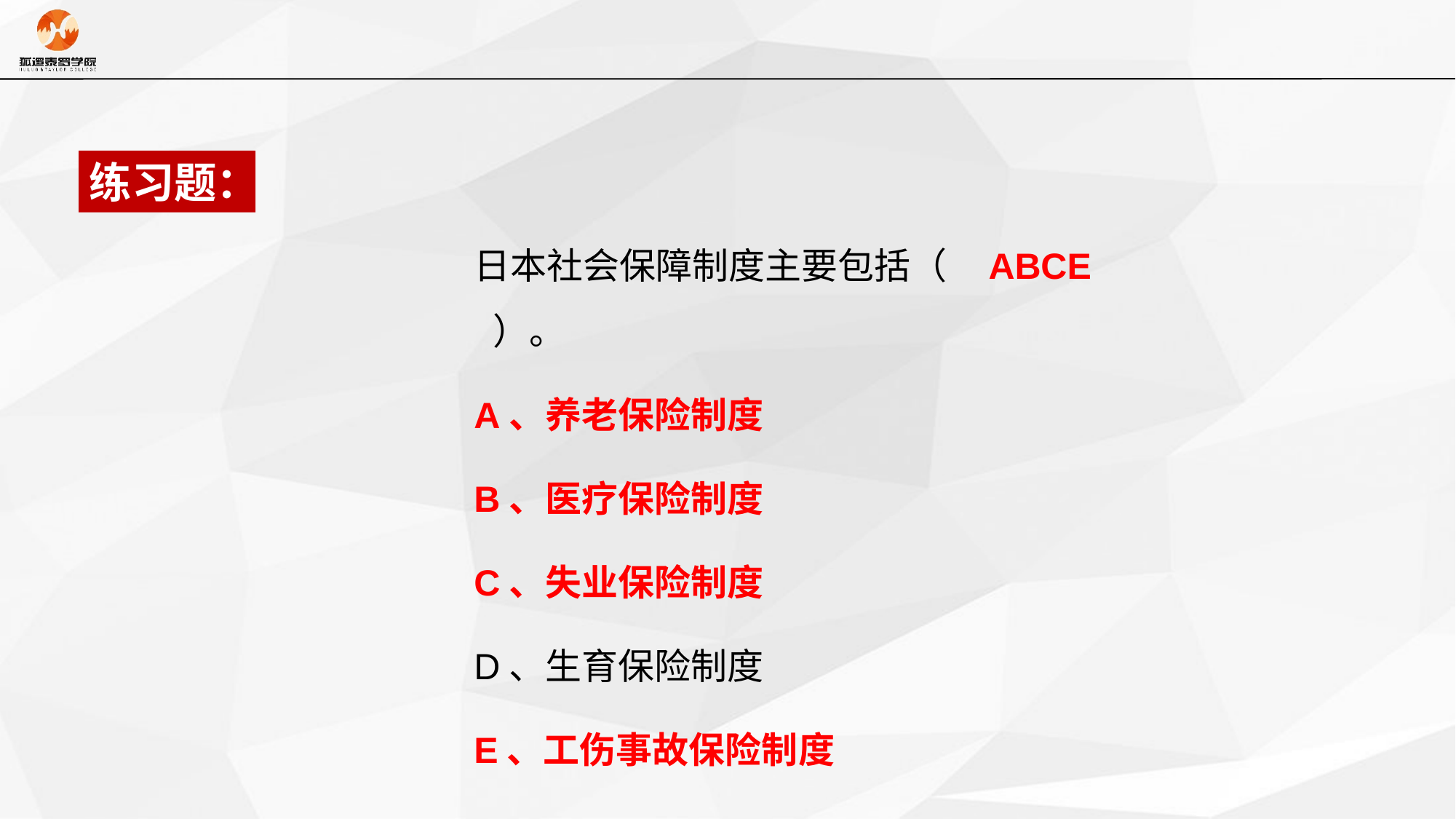

练习题：
日本社会保障制度主要包括（    ABCE   ）。
A、养老保险制度
B、医疗保险制度
C、失业保险制度
D、生育保险制度
E、工伤事故保险制度